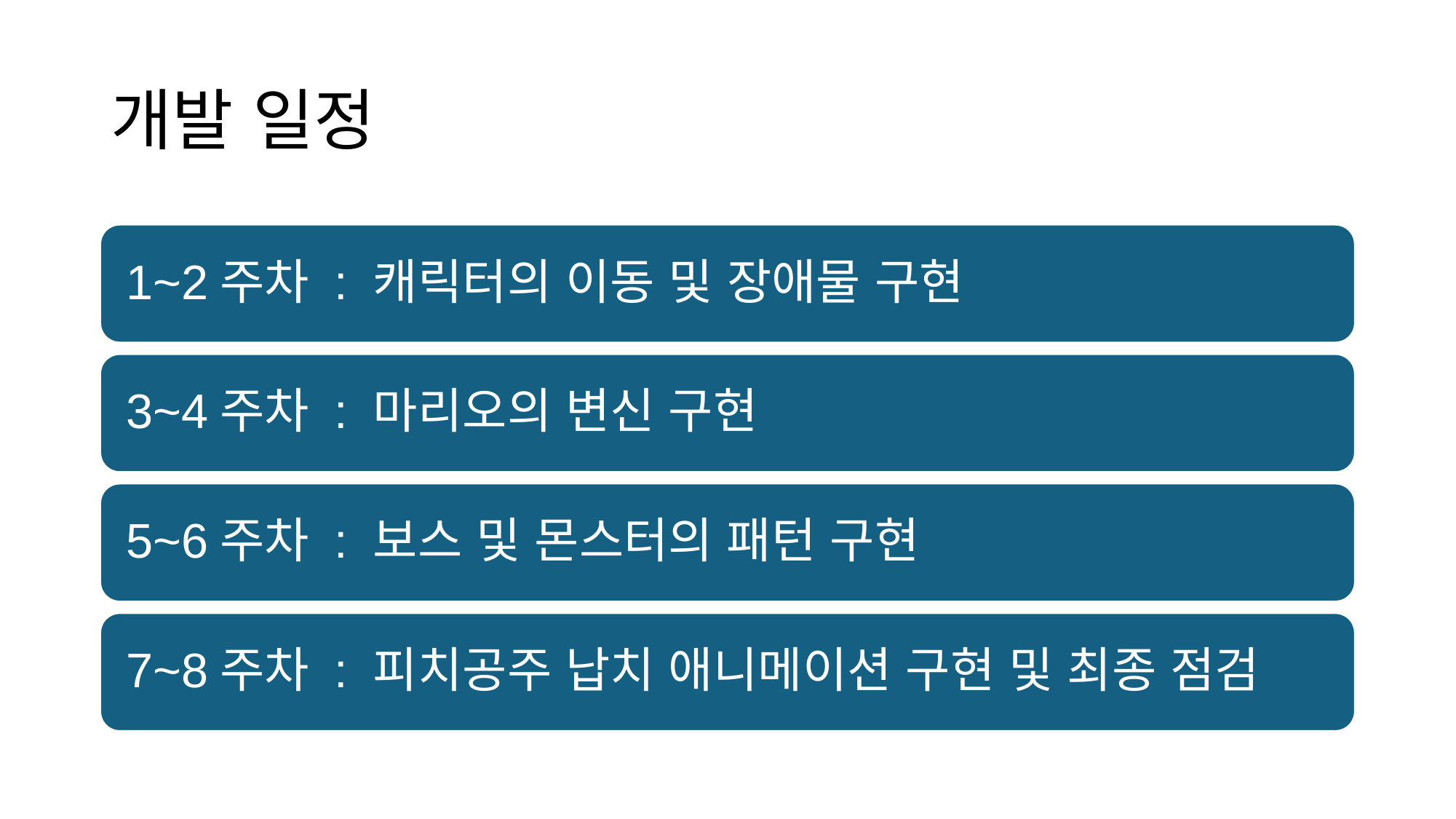

# 개발 일정
1~2주차 : 캐릭터의 이동 및 장애물 구현
3~4주차 : 마리오의 변신 구현
5~6주차 : 보스 및 몬스터의 패턴 구현
7~8주차 : 피치공주 납치 애니메이션 구현 및 최종 점검